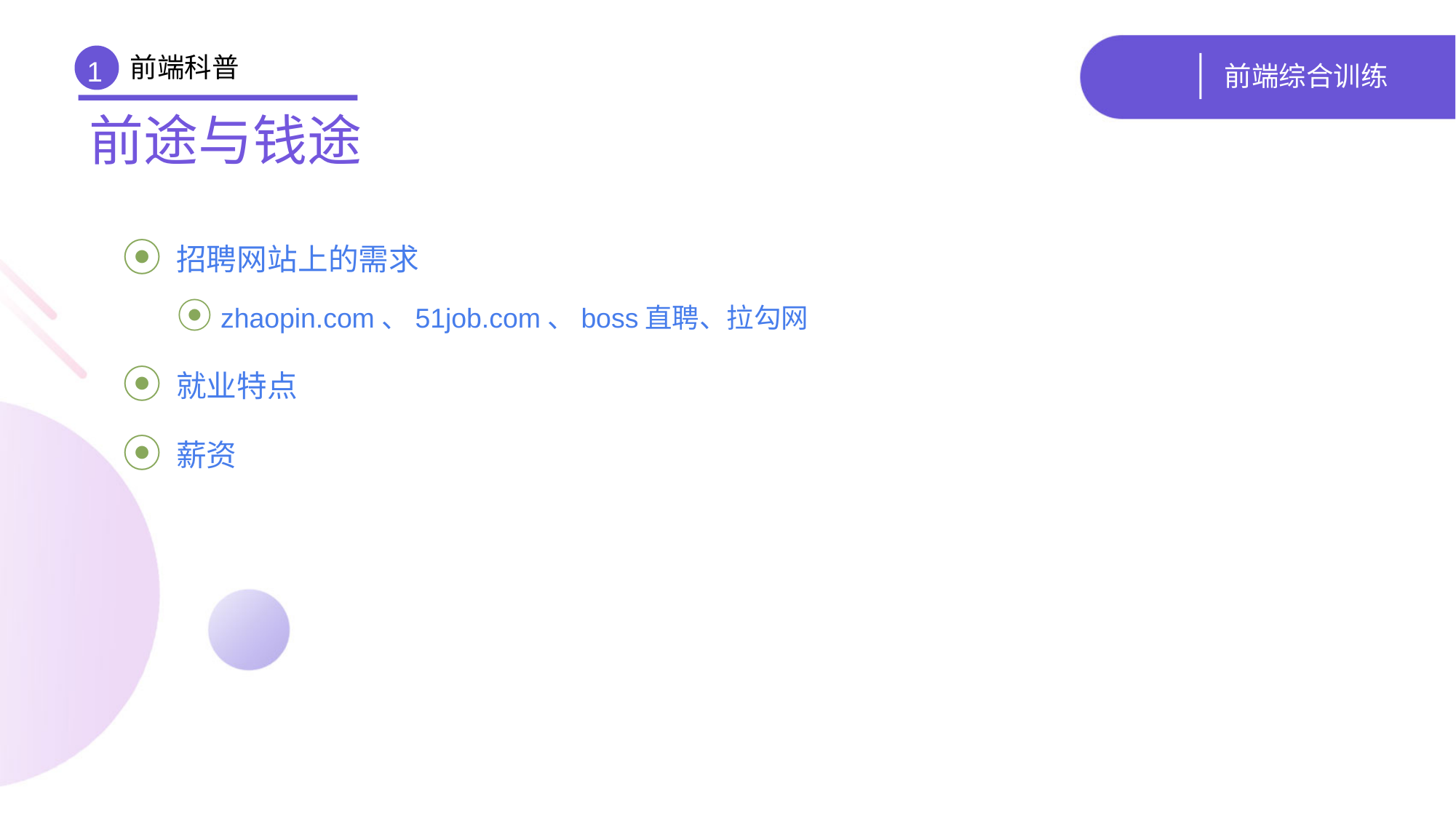

前端科普
# 前端综合训练
1
前途与钱途
 招聘网站上的需求
 zhaopin.com、51job.com、boss直聘、拉勾网
 就业特点
 薪资